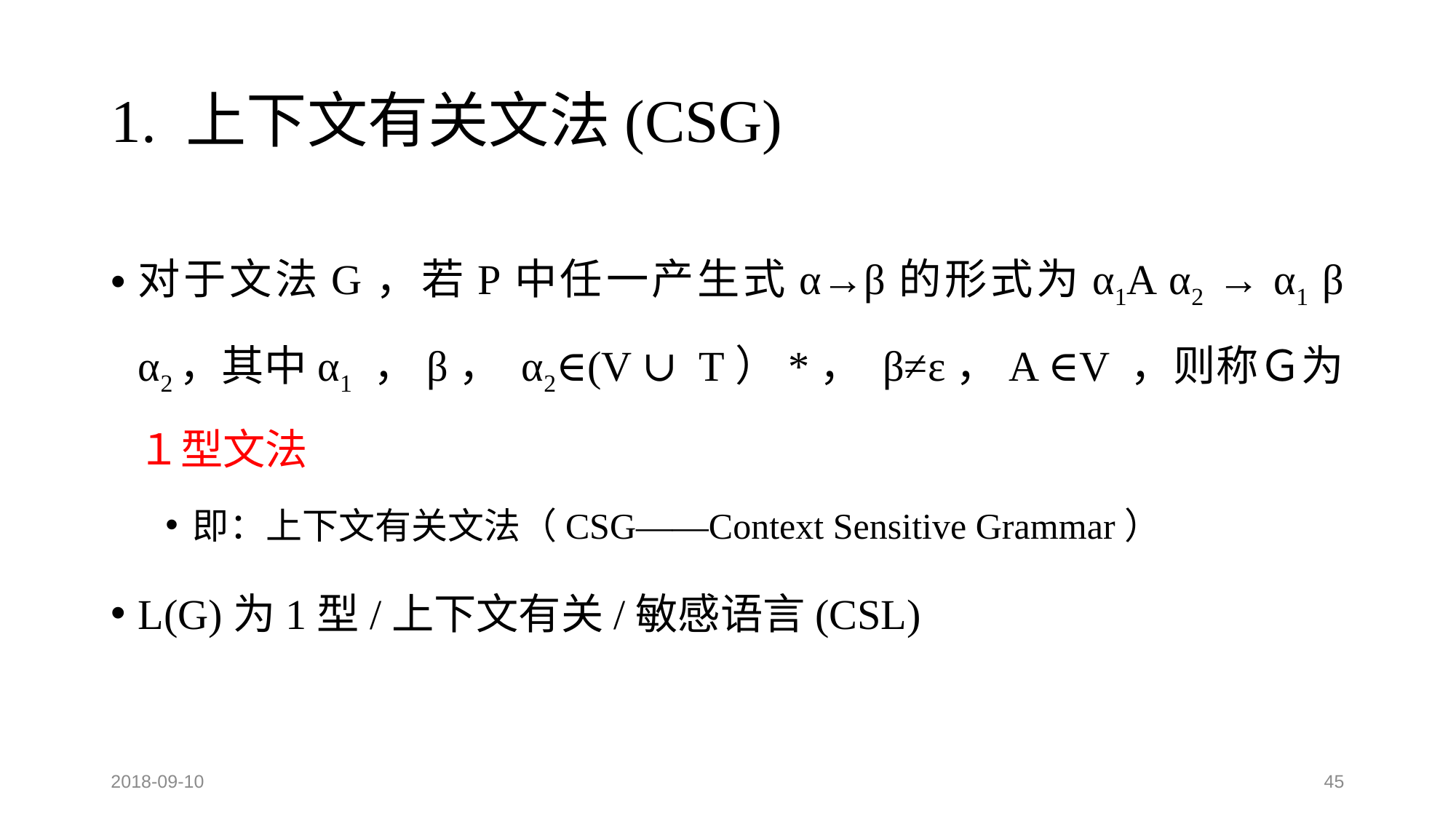

# 1. 上下文有关文法(CSG)
对于文法G，若P中任一产生式α→β的形式为α1A α2 → α1 β α2，其中α1 ，β， α2∈(V ∪  T）*， β≠ε，A ∈V ，则称Ｇ为１型文法
即：上下文有关文法（CSG——Context Sensitive Grammar）
L(G)为1型/上下文有关/敏感语言(CSL)
2018-09-10
45